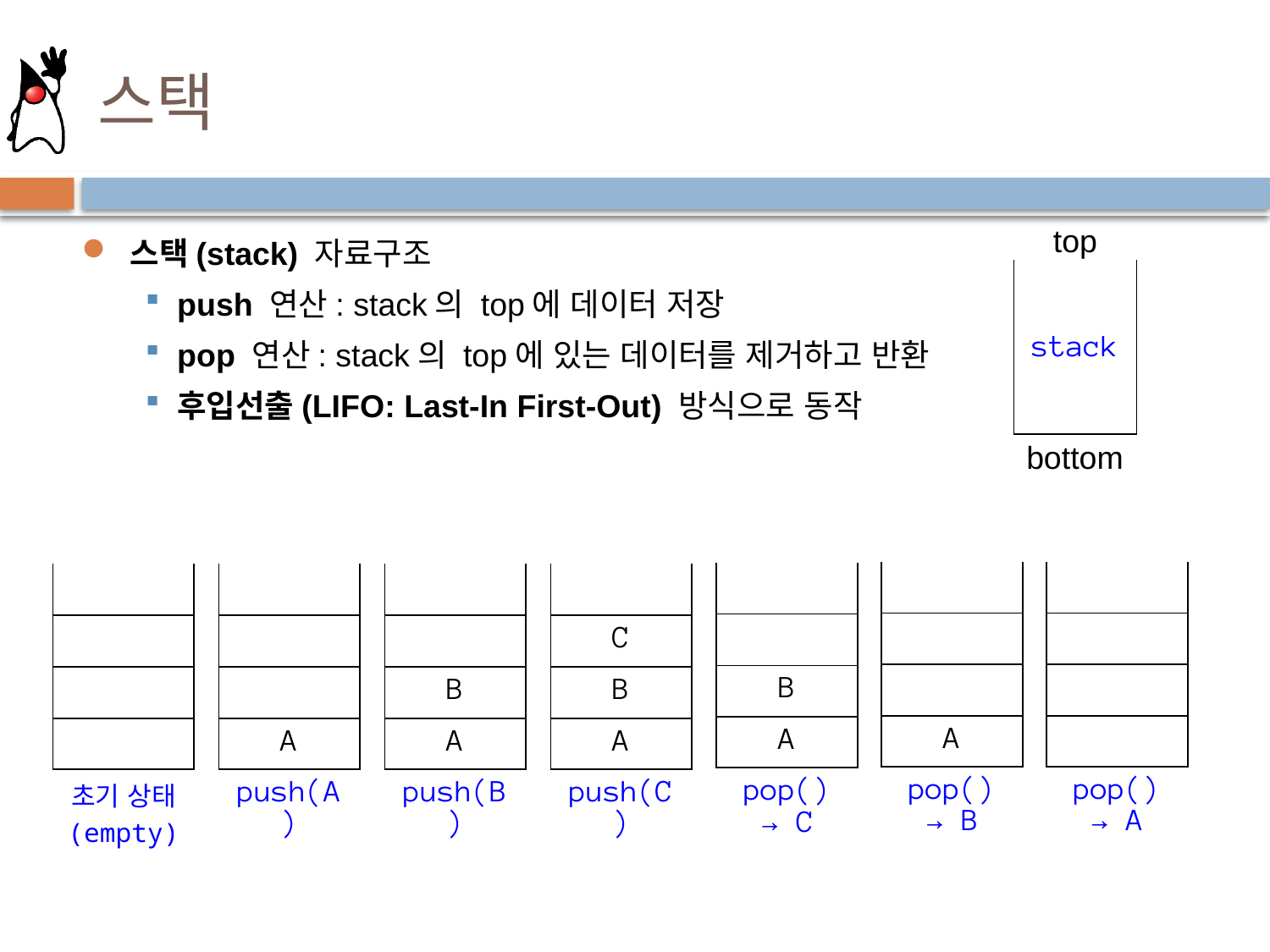

# 스택

top
 스택(stack) 자료구조
push 연산: stack의 top에 데이터 저장
pop 연산: stack의 top에 있는 데이터를 제거하고 반환
후입선출(LIFO: Last-In First-Out) 방식으로 동작
| stack |
| --- |
bottom
|  |
| --- |
|  |
|  |
| A |
| pop() → B |
|  |
| --- |
|  |
|  |
|  |
| pop() → A |
|  |
| --- |
|  |
| B |
| A |
| pop() → C |
|  |
| --- |
|  |
|  |
|  |
| 초기 상태 (empty) |
|  |
| --- |
|  |
|  |
| A |
| push(A) |
|  |
| --- |
|  |
| B |
| A |
| push(B) |
|  |
| --- |
| C |
| B |
| A |
| push(C) |